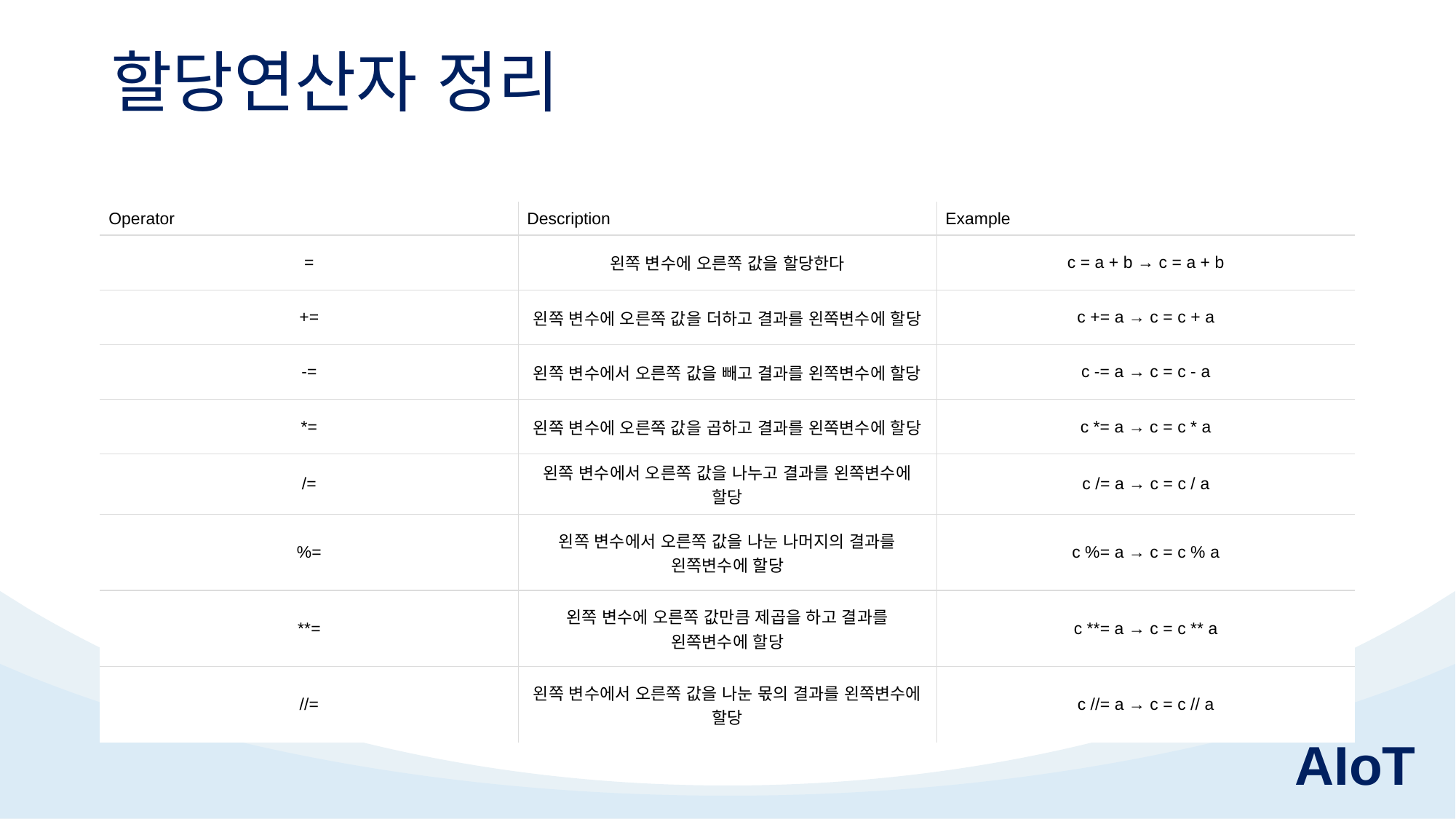

# 할당연산자 정리
| Operator | Description | Example |
| --- | --- | --- |
| = | 왼쪽 변수에 오른쪽 값을 할당한다 | c = a + b → c = a + b |
| += | 왼쪽 변수에 오른쪽 값을 더하고 결과를 왼쪽변수에 할당 | c += a → c = c + a |
| -= | 왼쪽 변수에서 오른쪽 값을 빼고 결과를 왼쪽변수에 할당 | c -= a → c = c - a |
| \*= | 왼쪽 변수에 오른쪽 값을 곱하고 결과를 왼쪽변수에 할당 | c \*= a → c = c \* a |
| /= | 왼쪽 변수에서 오른쪽 값을 나누고 결과를 왼쪽변수에 할당 | c /= a → c = c / a |
| %= | 왼쪽 변수에서 오른쪽 값을 나눈 나머지의 결과를 왼쪽변수에 할당 | c %= a → c = c % a |
| \*\*= | 왼쪽 변수에 오른쪽 값만큼 제곱을 하고 결과를 왼쪽변수에 할당 | c \*\*= a → c = c \*\* a |
| //= | 왼쪽 변수에서 오른쪽 값을 나눈 몫의 결과를 왼쪽변수에 할당 | c //= a → c = c // a |